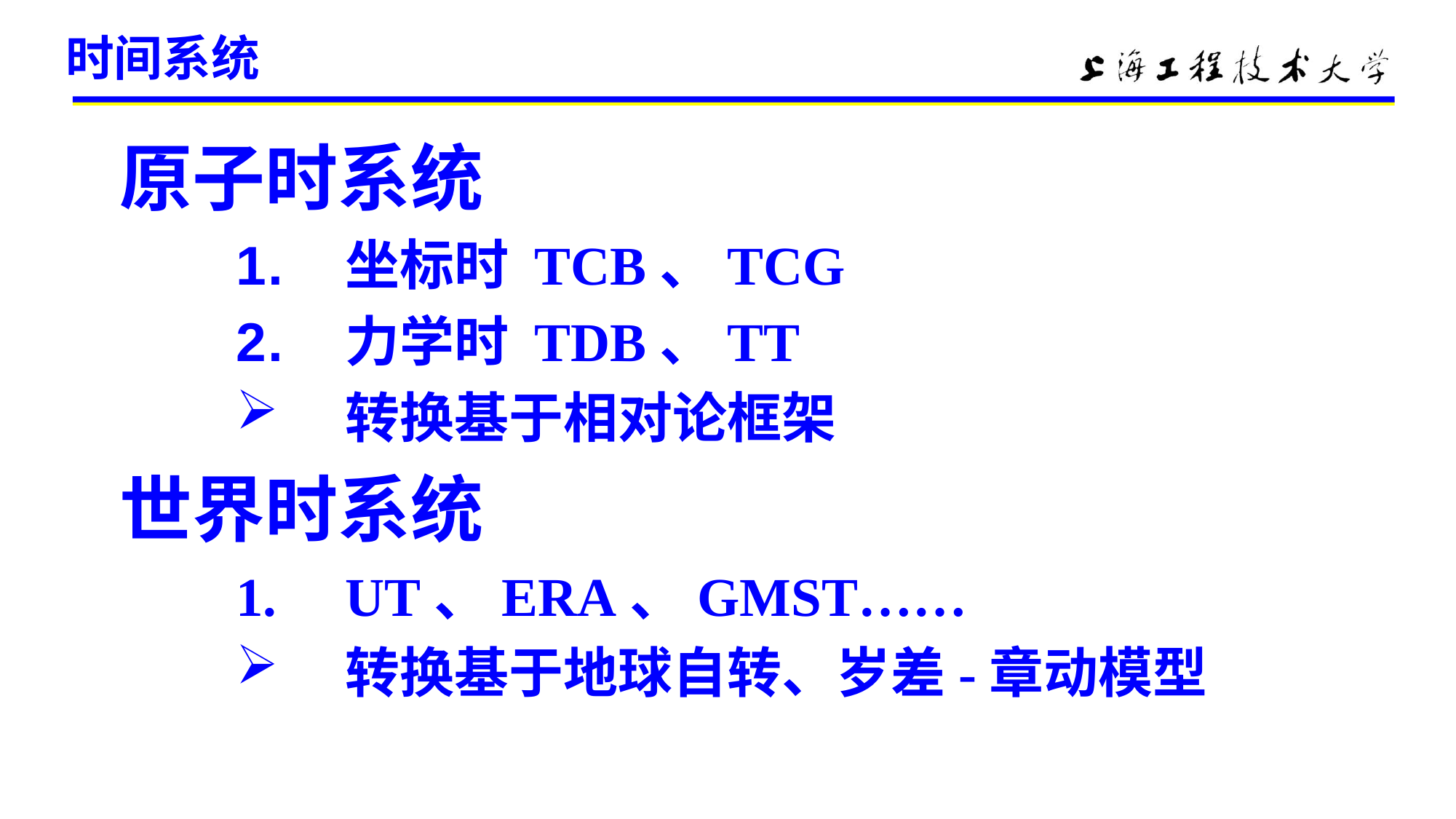

时间系统
原子时系统
坐标时 TCB、TCG
力学时 TDB、TT
转换基于相对论框架
世界时系统
UT、ERA、GMST……
转换基于地球自转、岁差-章动模型